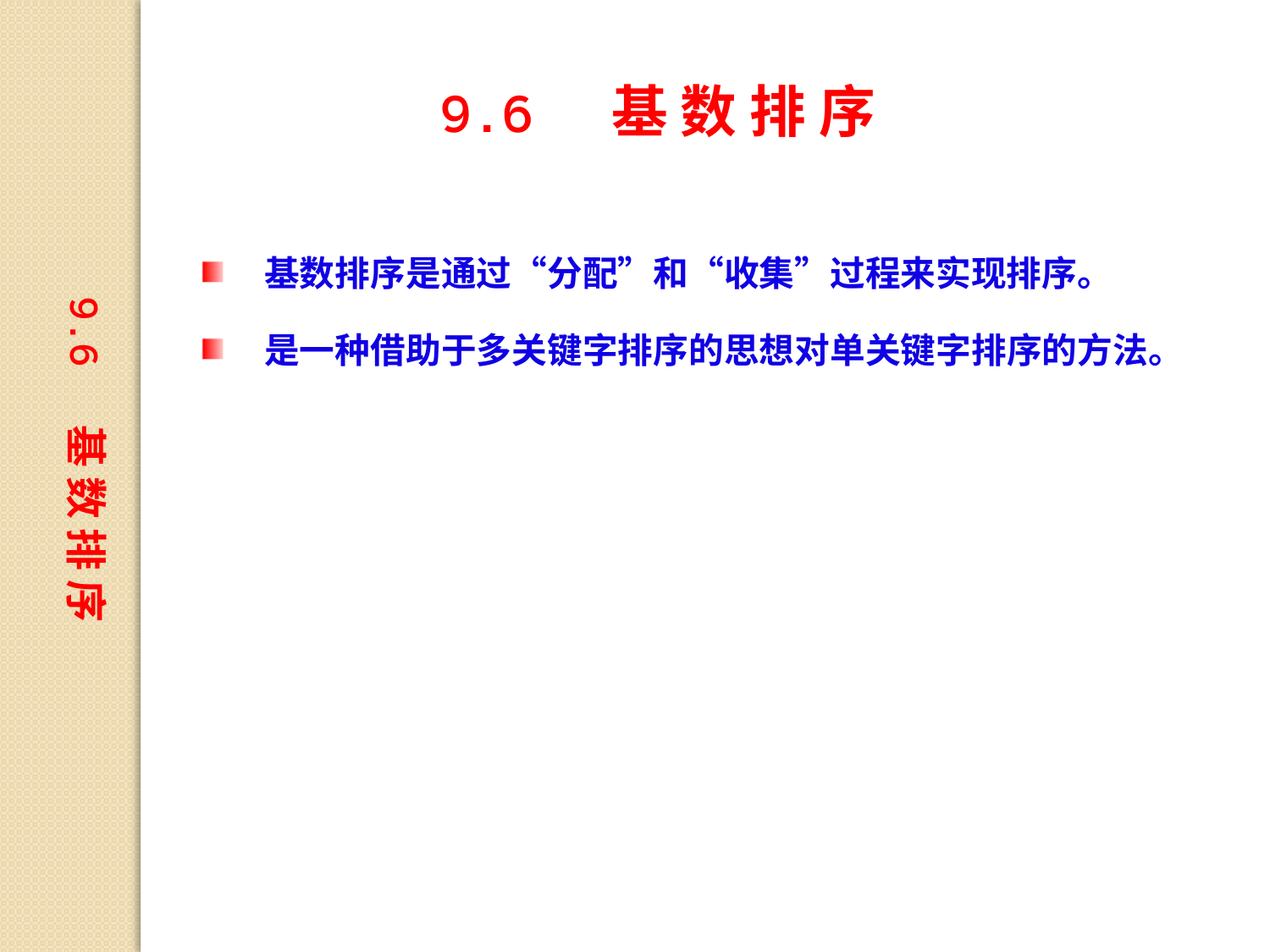

9.6  基 数 排 序
基数排序是通过“分配”和“收集”过程来实现排序。
是一种借助于多关键字排序的思想对单关键字排序的方法。
9.6  基 数 排 序